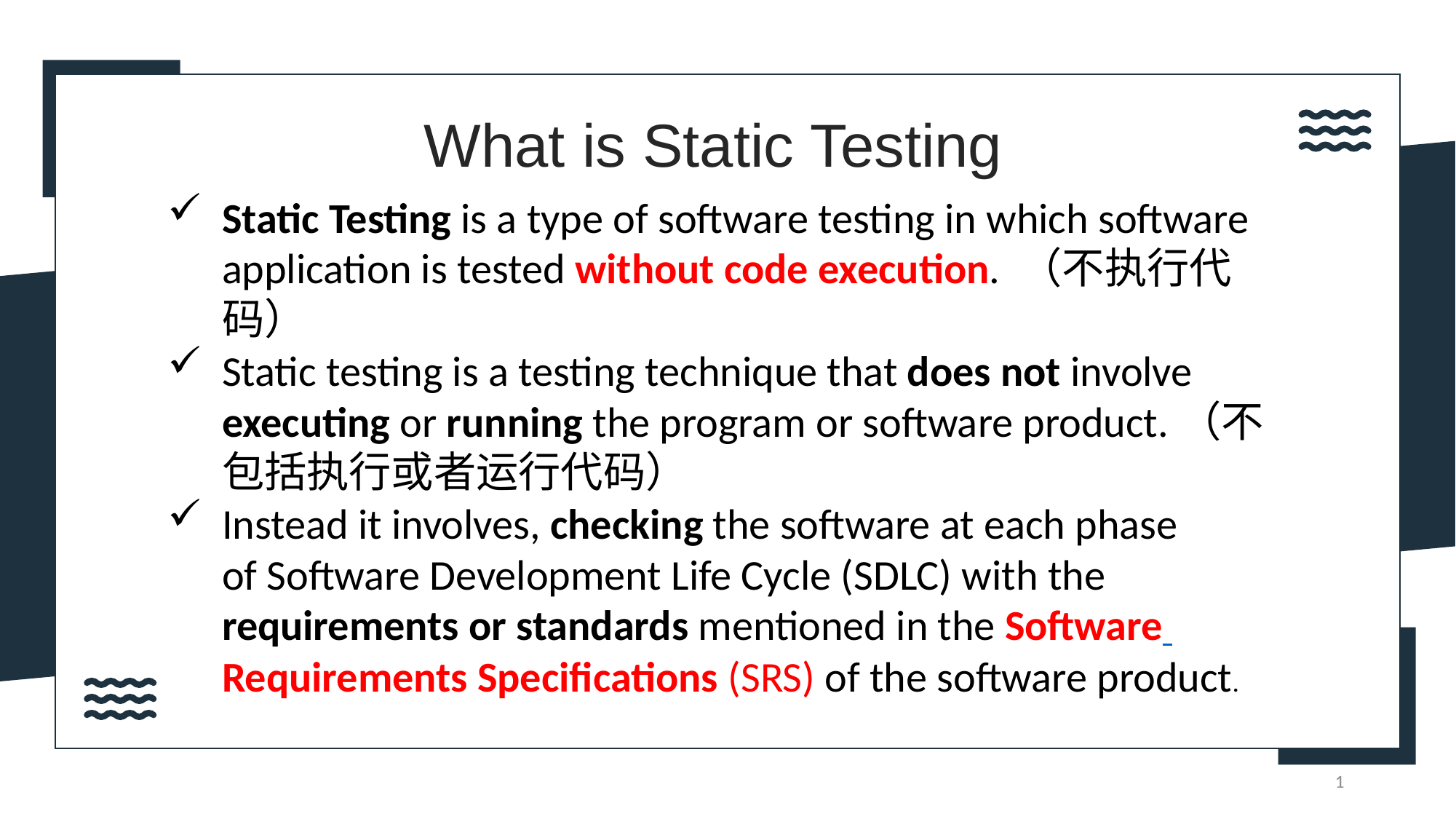

What is Static Testing

Static Testing is a type of software testing in which software application is tested without code execution. （不执行代码）
Static testing is a testing technique that does not involve executing or running the program or software product.（不包括执行或者运行代码）
Instead it involves, checking the software at each phase of Software Development Life Cycle (SDLC) with the requirements or standards mentioned in the Software Requirements Specifications (SRS) of the software product.

1